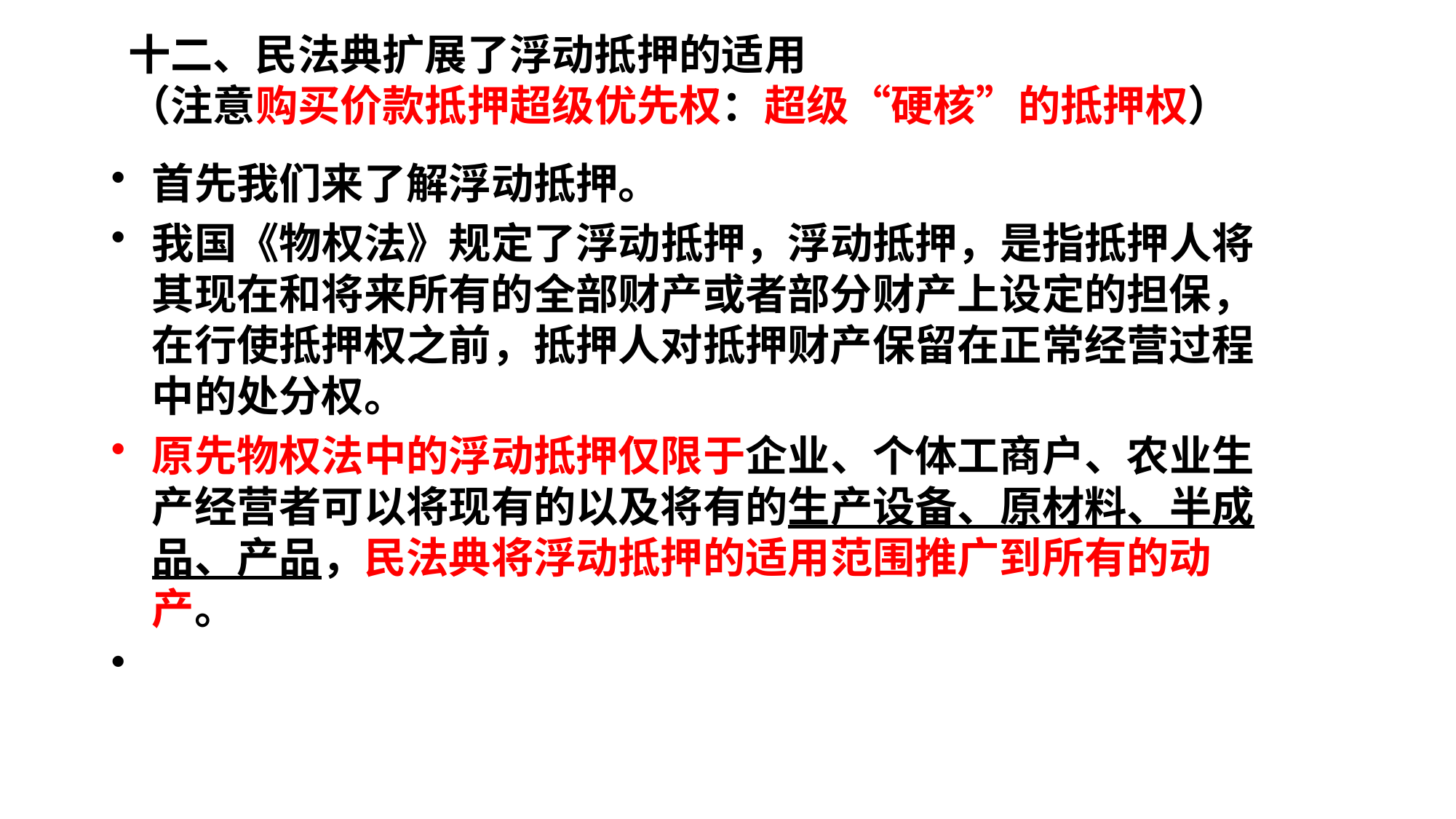

# 十二、民法典扩展了浮动抵押的适用 （注意购买价款抵押超级优先权：超级“硬核”的抵押权）
首先我们来了解浮动抵押。
我国《物权法》规定了浮动抵押，浮动抵押，是指抵押人将其现在和将来所有的全部财产或者部分财产上设定的担保，在行使抵押权之前，抵押人对抵押财产保留在正常经营过程中的处分权。
原先物权法中的浮动抵押仅限于企业、个体工商户、农业生产经营者可以将现有的以及将有的生产设备、原材料、半成品、产品，民法典将浮动抵押的适用范围推广到所有的动产。